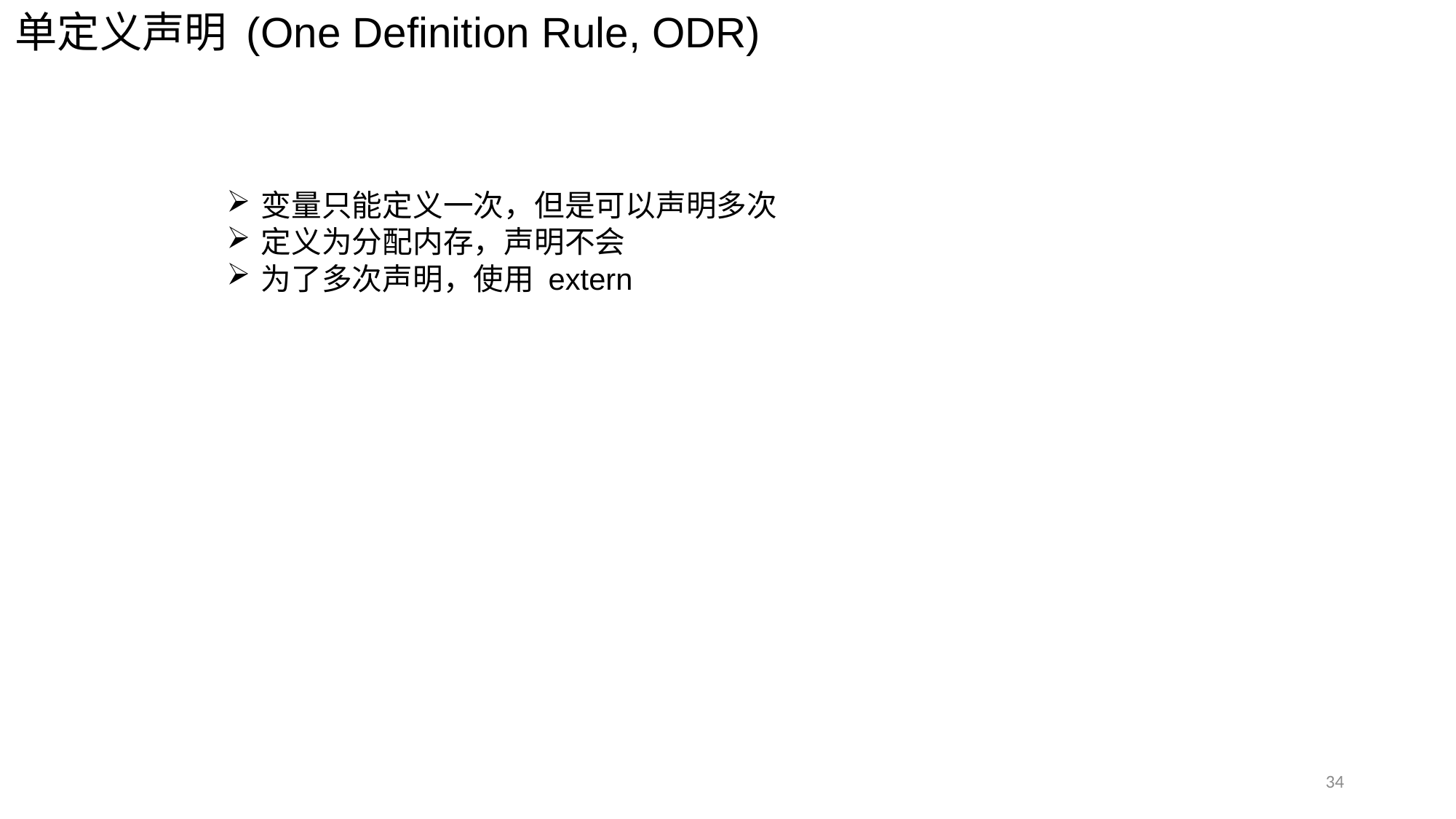

单定义声明 (One Definition Rule, ODR)
变量只能定义一次，但是可以声明多次
定义为分配内存，声明不会
为了多次声明，使用 extern
34